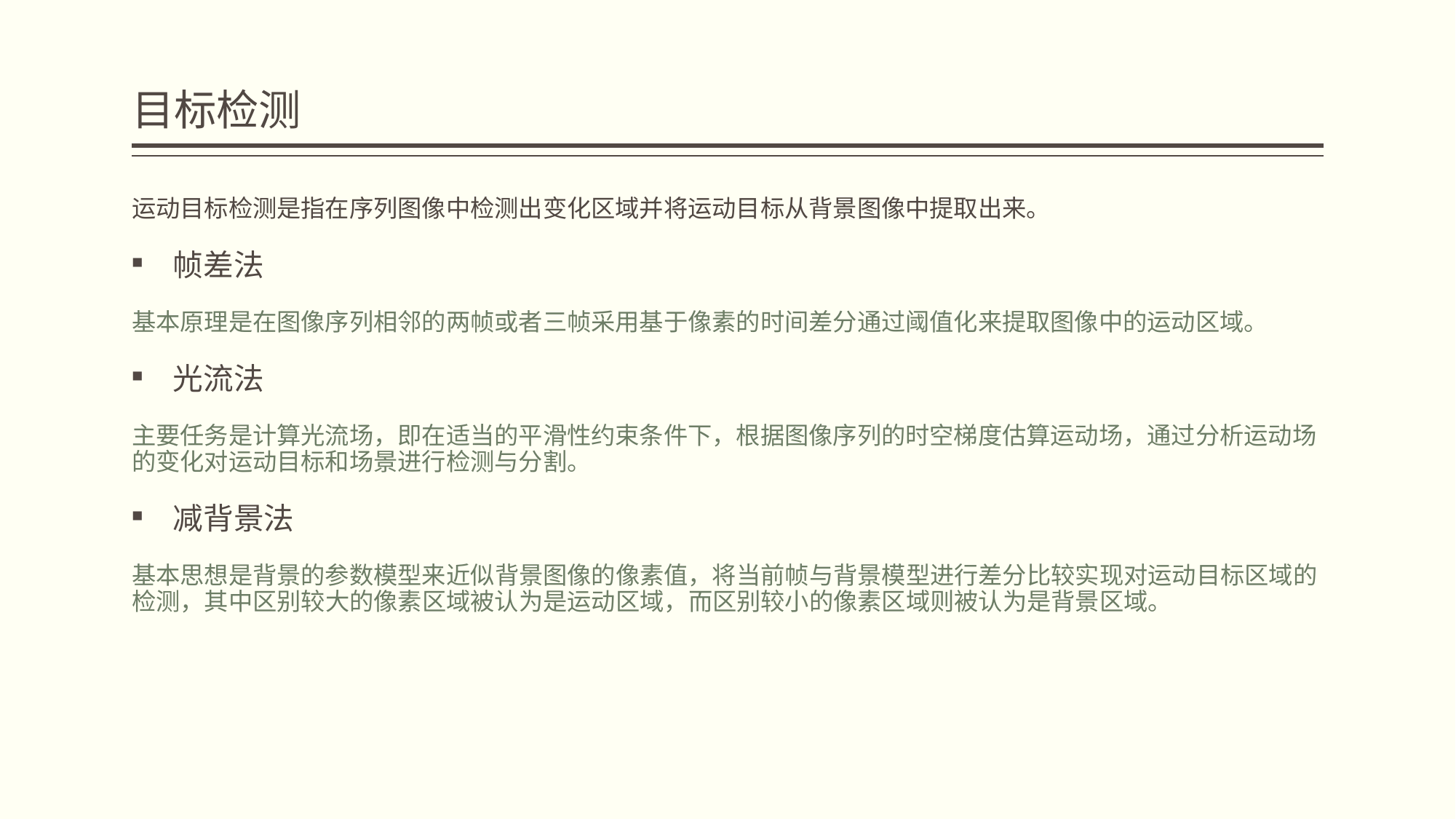

# 目标检测
运动目标检测是指在序列图像中检测出变化区域并将运动目标从背景图像中提取出来。
帧差法
基本原理是在图像序列相邻的两帧或者三帧采用基于像素的时间差分通过阈值化来提取图像中的运动区域。
光流法
主要任务是计算光流场，即在适当的平滑性约束条件下，根据图像序列的时空梯度估算运动场，通过分析运动场的变化对运动目标和场景进行检测与分割。
减背景法
基本思想是背景的参数模型来近似背景图像的像素值，将当前帧与背景模型进行差分比较实现对运动目标区域的检测，其中区别较大的像素区域被认为是运动区域，而区别较小的像素区域则被认为是背景区域。